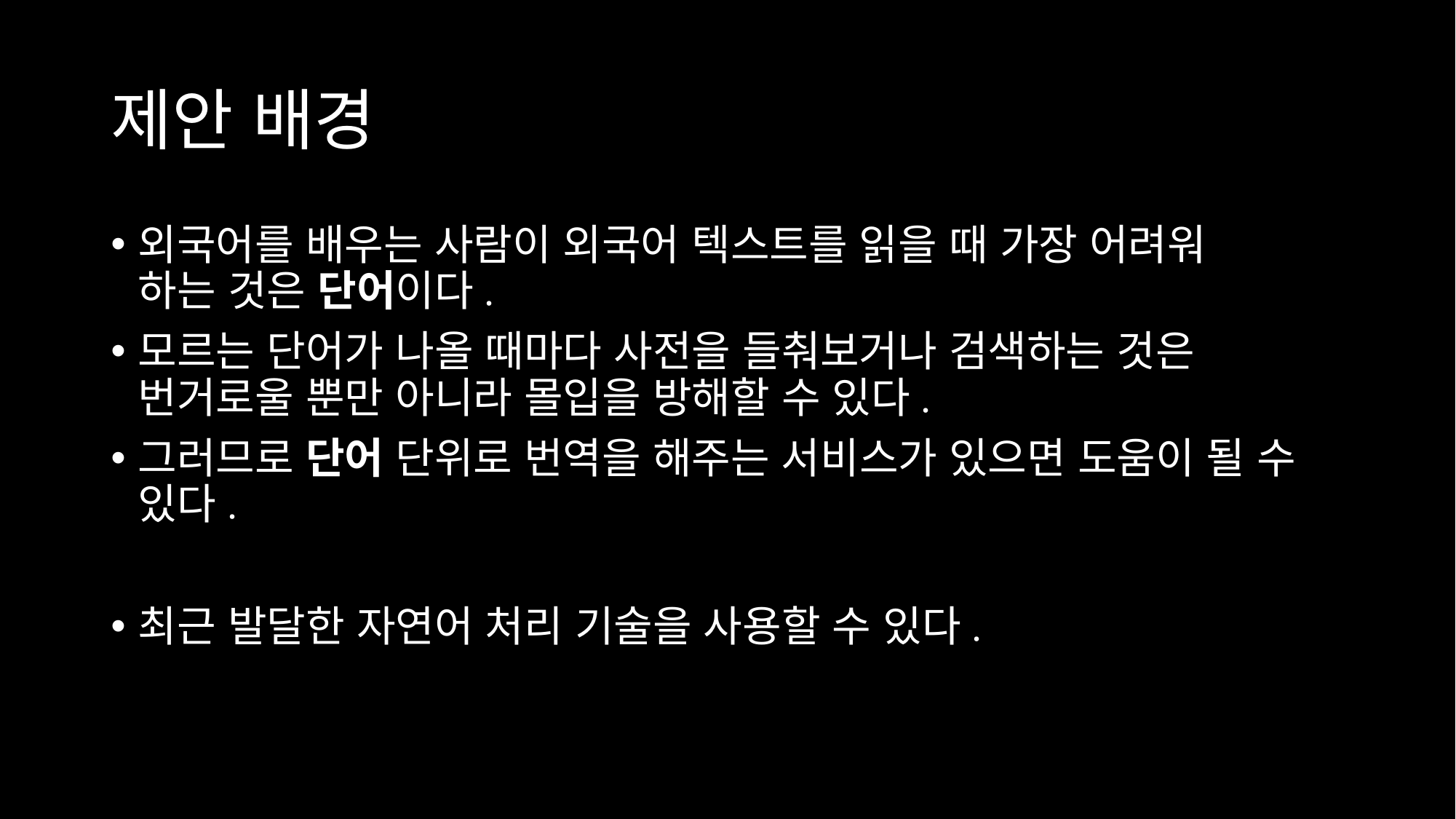

# 제안 배경
외국어를 배우는 사람이 외국어 텍스트를 읽을 때 가장 어려워
하는 것은 단어이다.
모르는 단어가 나올 때마다 사전을 들춰보거나 검색하는 것은
번거로울 뿐만 아니라 몰입을 방해할 수 있다.
그러므로 단어 단위로 번역을 해주는 서비스가 있으면 도움이 될 수 있다.

최근 발달한 자연어 처리 기술을 사용할 수 있다.